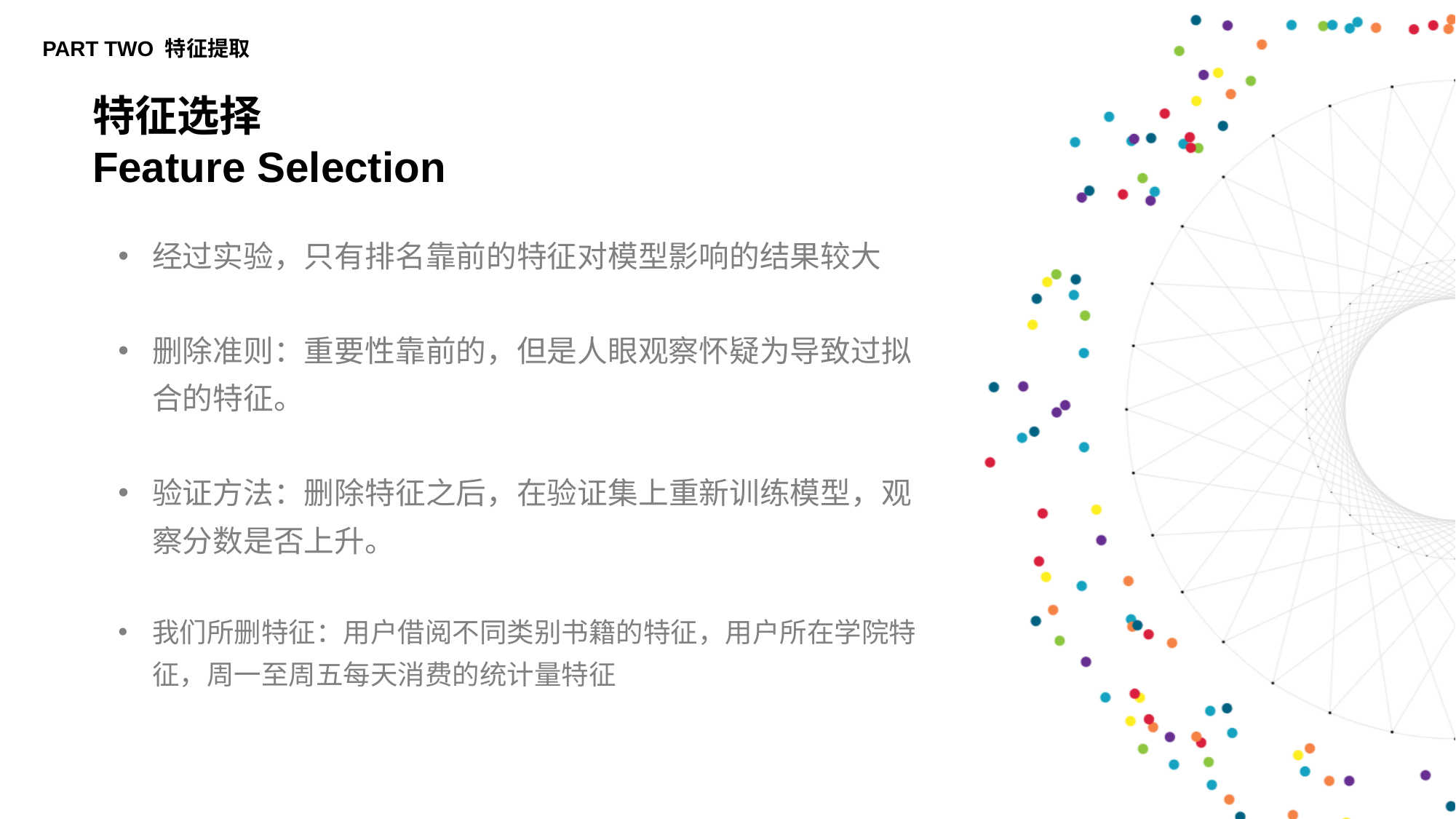

PART TWO 特征提取
特征选择
Feature Selection

经过实验，只有排名靠前的特征对模型影响的结果较大

删除准则：重要性靠前的，但是人眼观察怀疑为导致过拟合的特征。

验证方法：删除特征之后，在验证集上重新训练模型，观察分数是否上升。

我们所删特征：用户借阅不同类别书籍的特征，用户所在学院特征，周一至周五每天消费的统计量特征